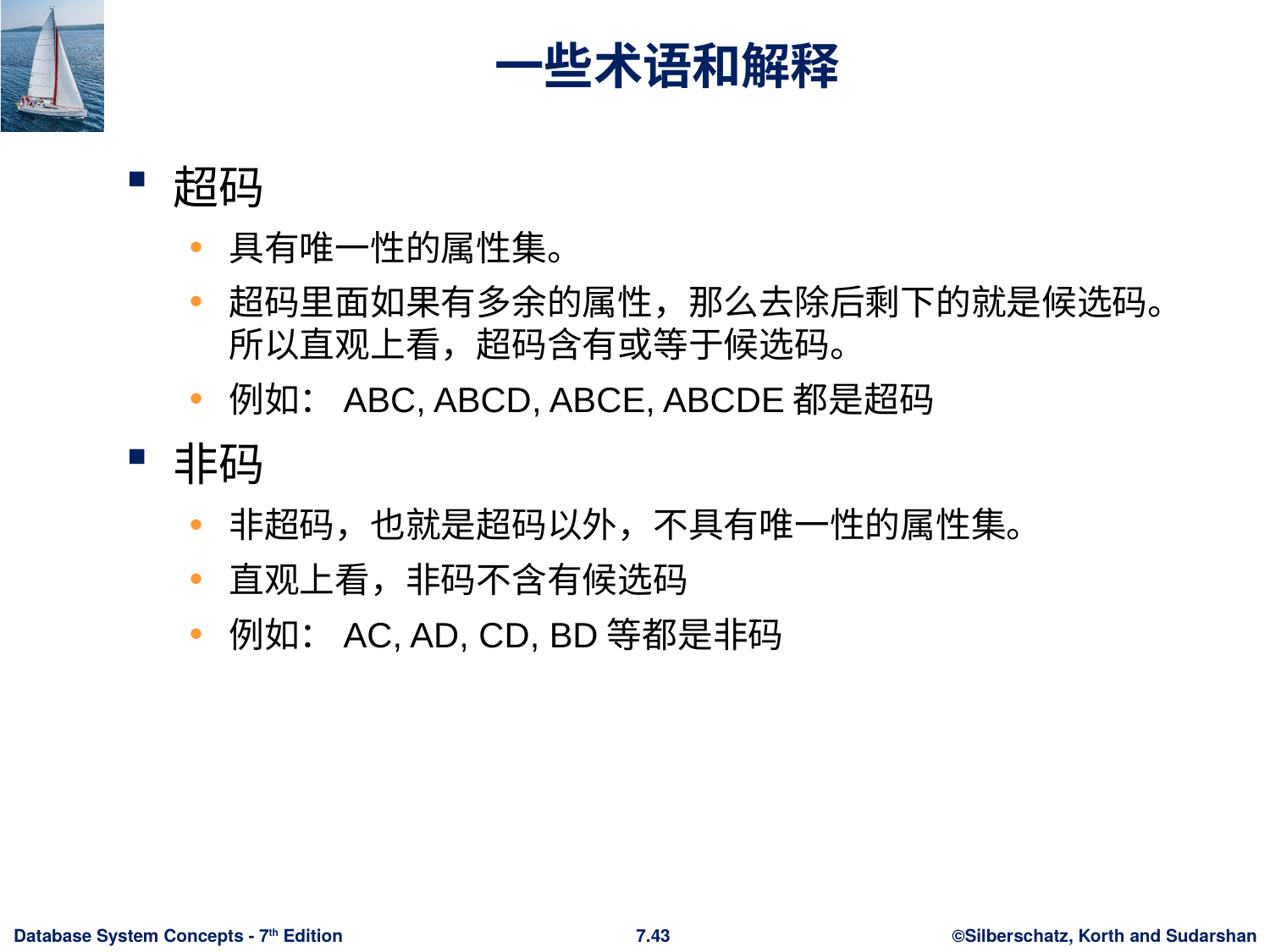

# 一些术语和解释
超码
具有唯一性的属性集。
超码里面如果有多余的属性，那么去除后剩下的就是候选码。所以直观上看，超码含有或等于候选码。
例如：ABC, ABCD, ABCE, ABCDE都是超码
非码
非超码，也就是超码以外，不具有唯一性的属性集。
直观上看，非码不含有候选码
例如：AC, AD, CD, BD等都是非码